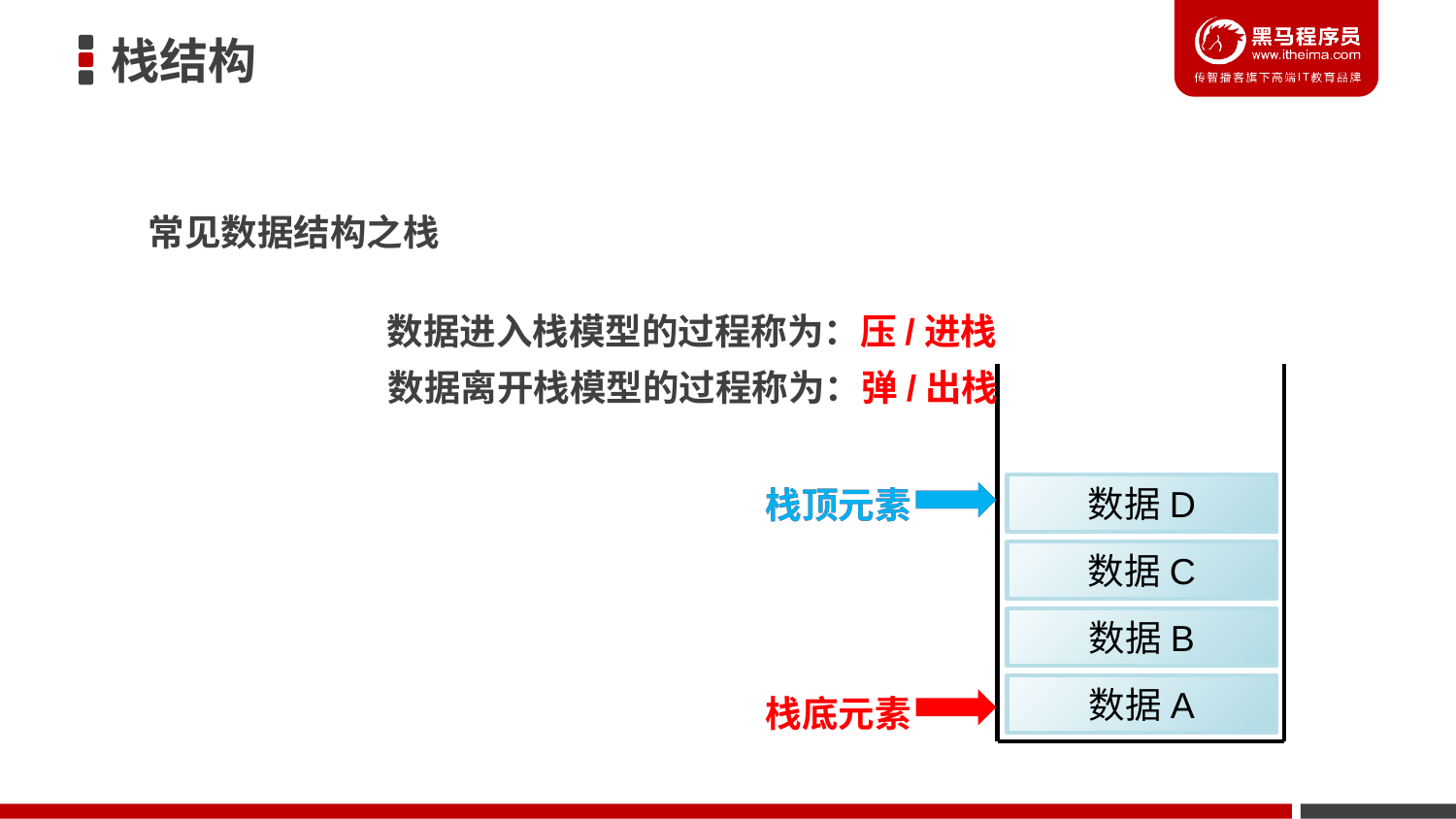

栈结构
常见数据结构之栈
数据进入栈模型的过程称为：压/进栈
数据离开栈模型的过程称为：弹/出栈
栈顶元素

栈顶元素

数据D
数据C
数据B
栈底元素

数据A